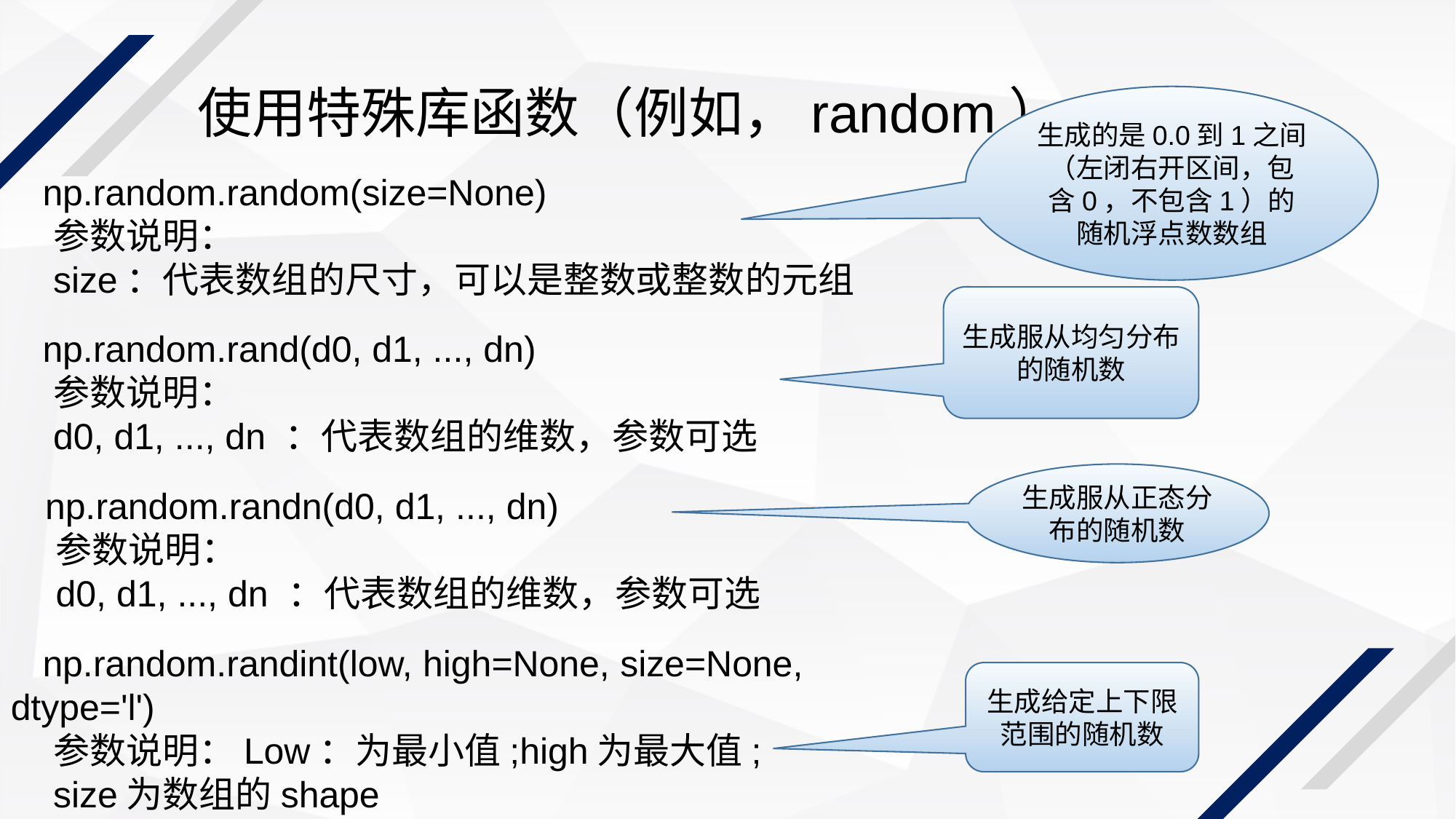

使用特殊库函数（例如，random）
生成的是0.0到1之间（左闭右开区间，包含0，不包含1）的随机浮点数数组
np.random.random(size=None)
参数说明：
size：代表数组的尺寸，可以是整数或整数的元组
生成服从均匀分布的随机数
np.random.rand(d0, d1, ..., dn)
参数说明：
d0, d1, ..., dn ：代表数组的维数，参数可选
生成服从正态分布的随机数
np.random.randn(d0, d1, ..., dn)
参数说明：
d0, d1, ..., dn ：代表数组的维数，参数可选
np.random.randint(low, high=None, size=None, dtype='l')
参数说明：Low：为最小值;high为最大值;
size为数组的shape
生成给定上下限范围的随机数